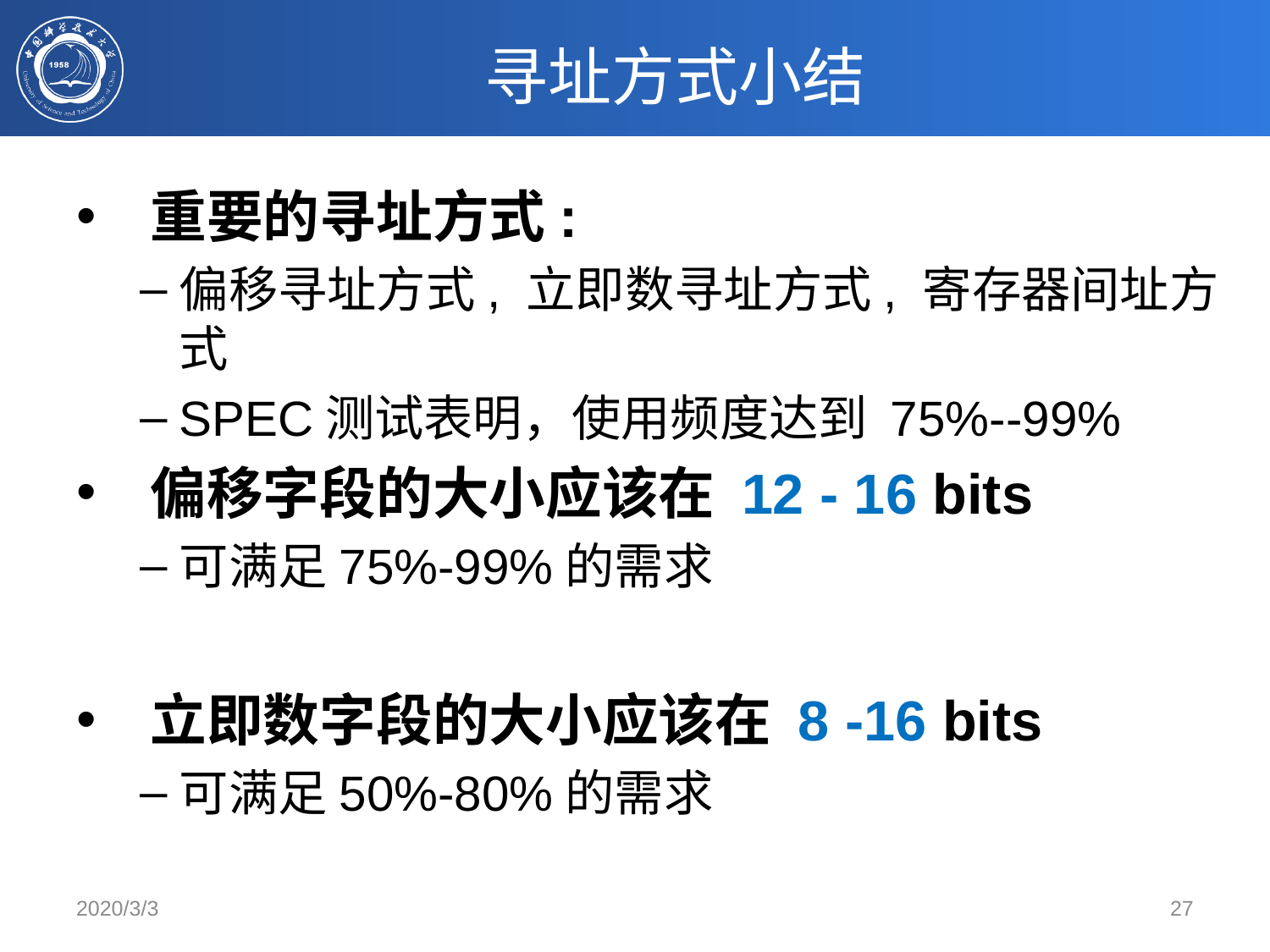

# 寻址方式小结
 重要的寻址方式:
偏移寻址方式, 立即数寻址方式, 寄存器间址方式
SPEC测试表明，使用频度达到 75%--99%
 偏移字段的大小应该在 12 - 16 bits
可满足75%-99%的需求

 立即数字段的大小应该在 8 -16 bits
可满足50%-80%的需求

2020/3/3
27